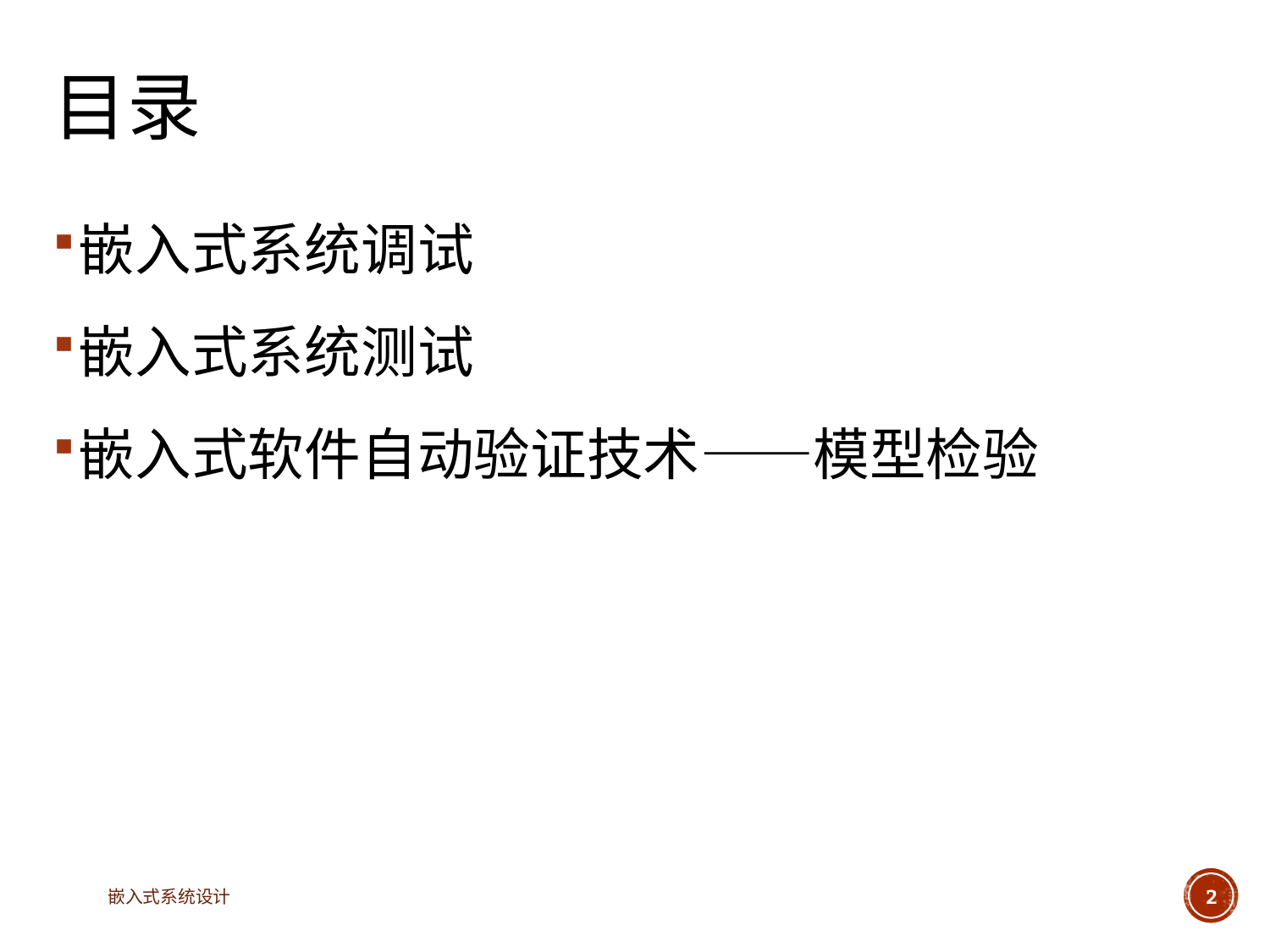

# 目录
嵌入式系统调试
嵌入式系统测试
嵌入式软件自动验证技术——模型检验
嵌入式系统设计
2